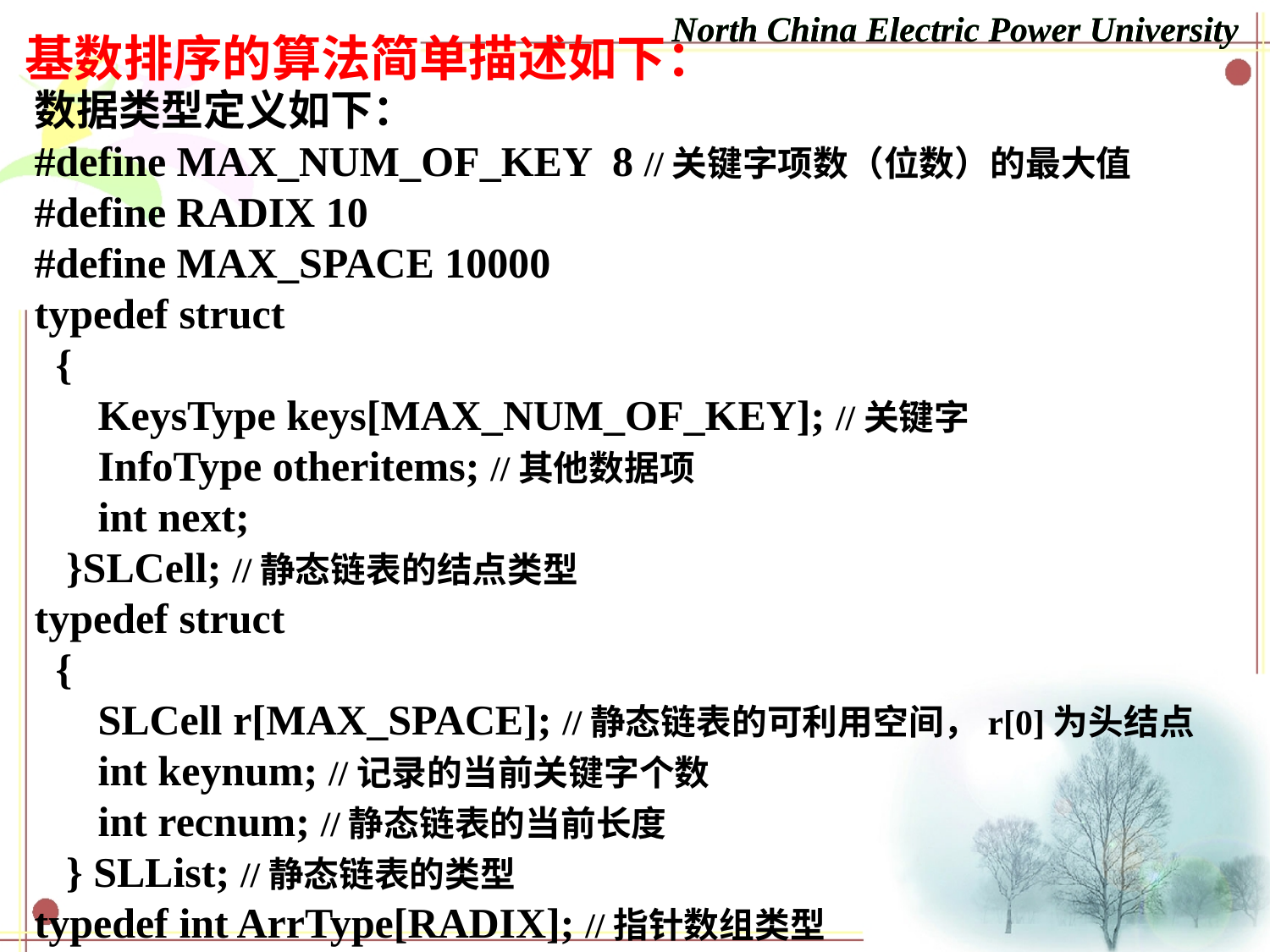

North China Electric Power University
基数排序的算法简单描述如下：
数据类型定义如下：
#define MAX_NUM_OF_KEY  8 //关键字项数（位数）的最大值
#define RADIX 10
#define MAX_SPACE 10000
typedef struct
  {
      KeysType keys[MAX_NUM_OF_KEY]; //关键字
      InfoType otheritems; //其他数据项
      int next;
   }SLCell; //静态链表的结点类型
typedef struct
  {
      SLCell r[MAX_SPACE]; //静态链表的可利用空间，r[0]为头结点
      int keynum; //记录的当前关键字个数
      int recnum; //静态链表的当前长度
   } SLList; //静态链表的类型
typedef int ArrType[RADIX]; //指针数组类型